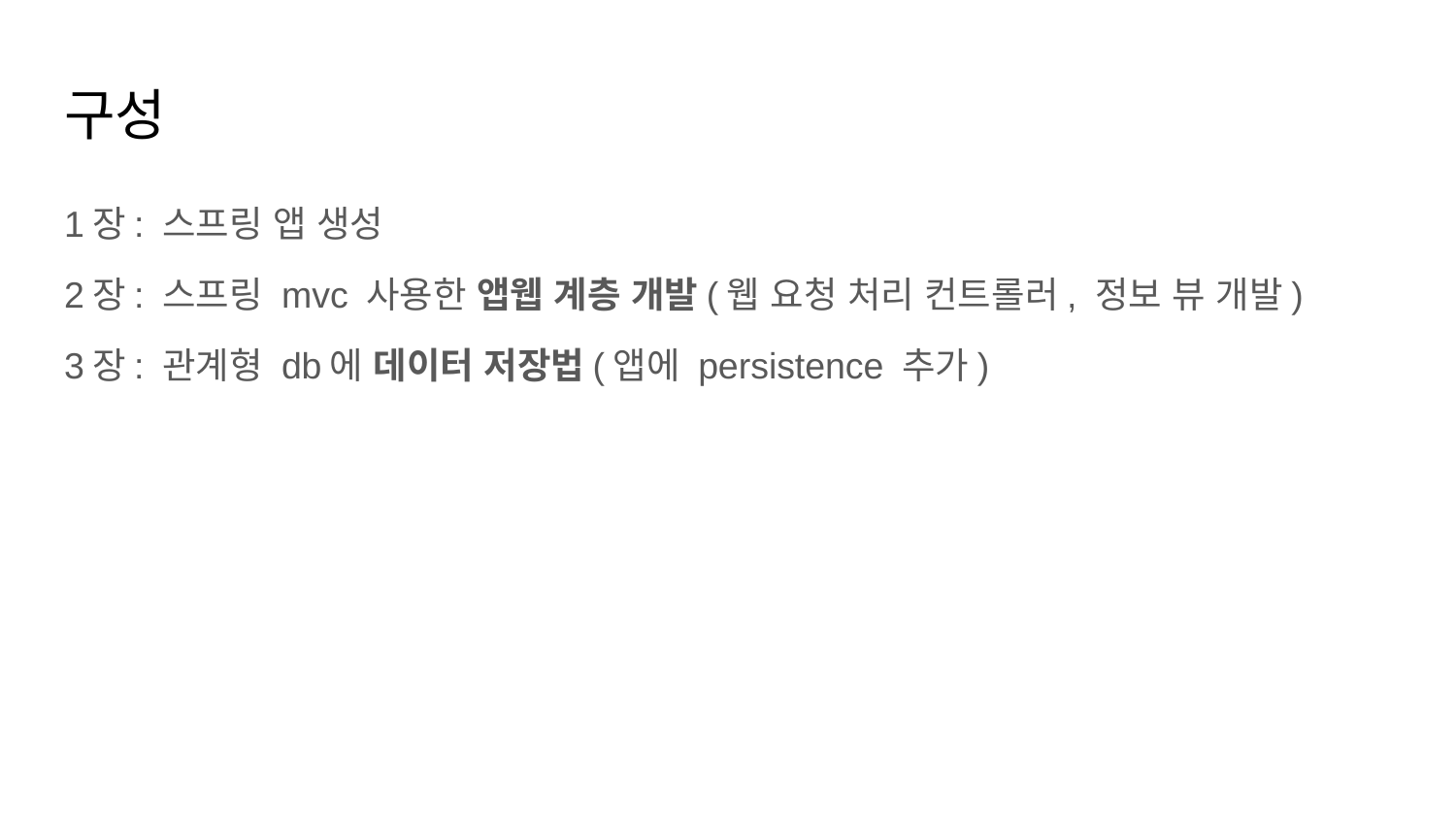

# 구성
1장: 스프링 앱 생성
2장: 스프링 mvc 사용한 앱웹 계층 개발(웹 요청 처리 컨트롤러, 정보 뷰 개발)
3장: 관계형 db에 데이터 저장법(앱에 persistence 추가)